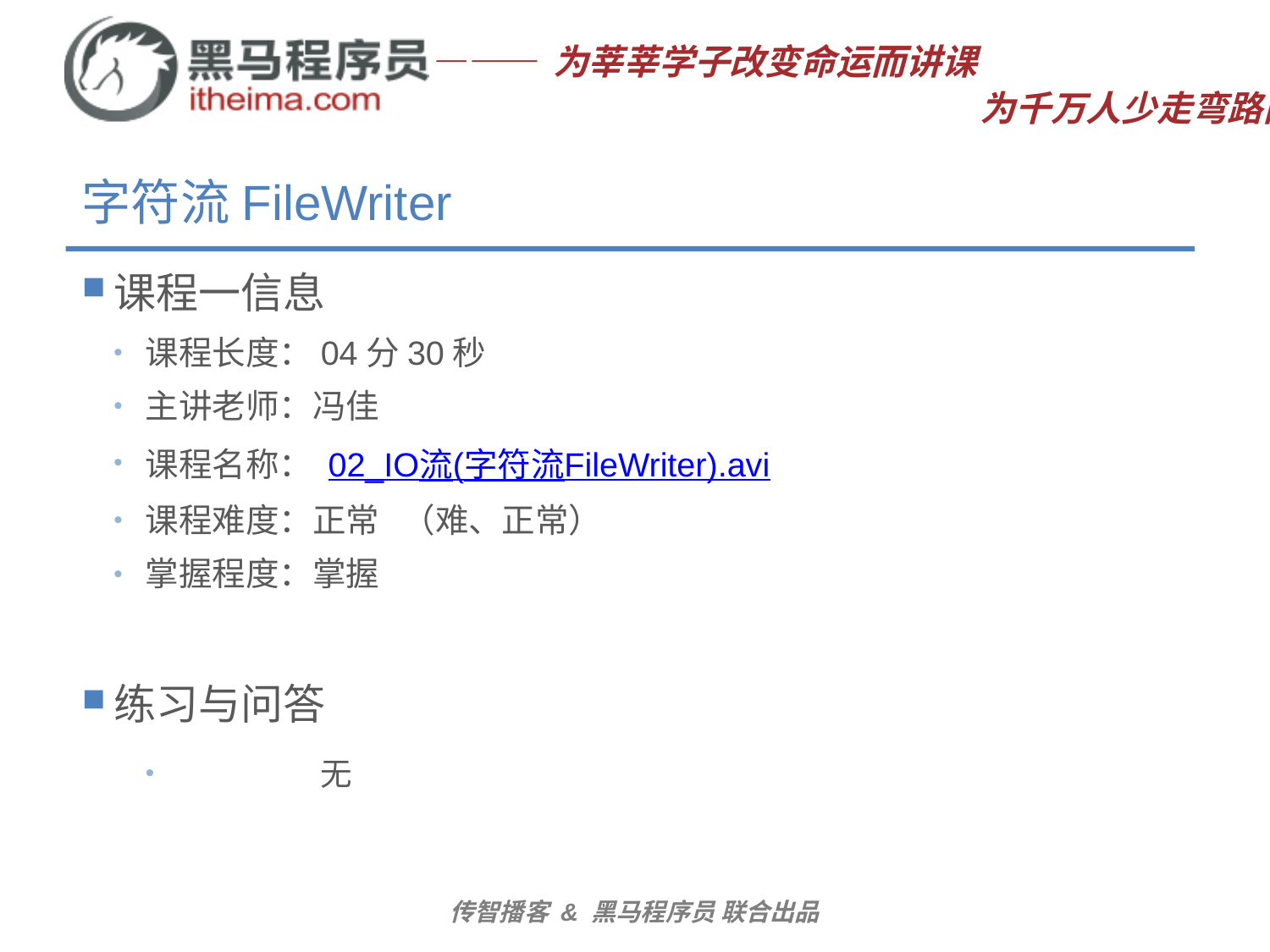

# 字符流FileWriter
课程一信息
课程长度：04分30秒
主讲老师：冯佳
课程名称： 02_IO流(字符流FileWriter).avi
课程难度：正常   （难、正常）
掌握程度：掌握

练习与问答
	无